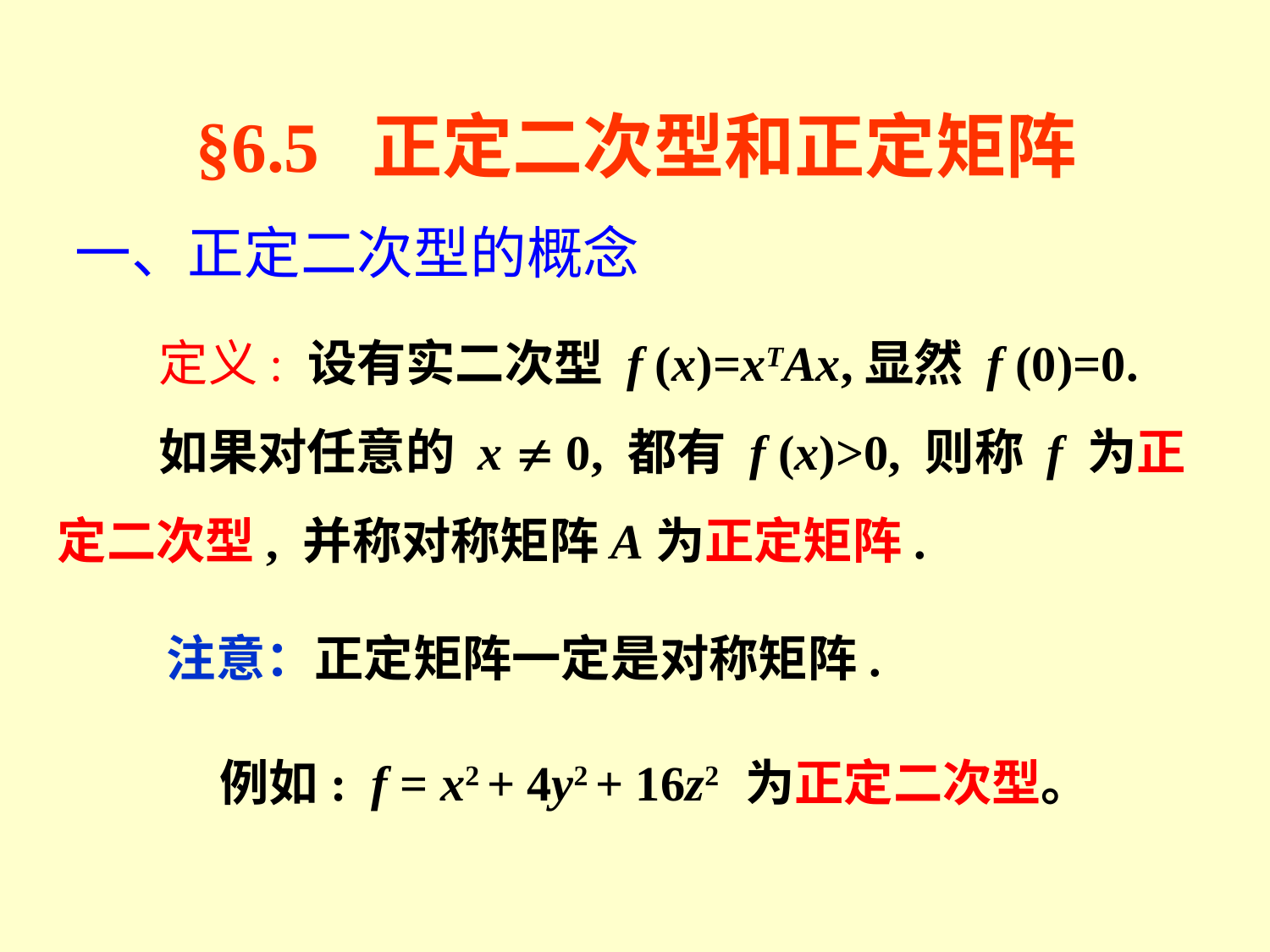

§6.5  正定二次型和正定矩阵
一、正定二次型的概念
        定义: 设有实二次型 f (x)=xTAx,显然 f (0)=0.
        如果对任意的 x ≠ 0, 都有 f (x)>0, 则称 f 为正定二次型, 并称对称矩阵A为正定矩阵.
注意：正定矩阵一定是对称矩阵.
例如:  f = x2 + 4y2 + 16z2  为正定二次型。